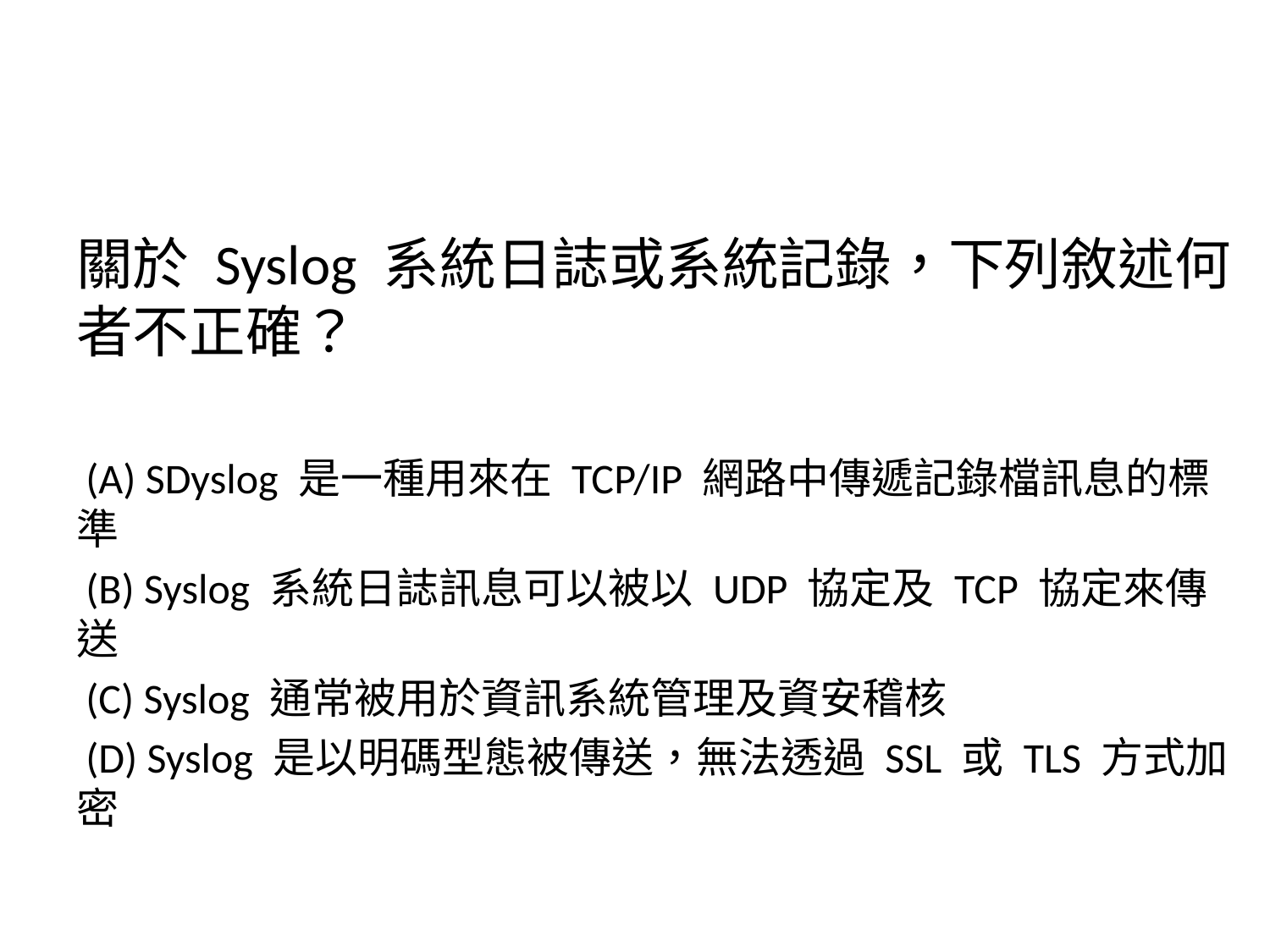

關於 Syslog 系統日誌或系統記錄，下列敘述何者不正確？

 (A) SDyslog 是一種用來在 TCP/IP 網路中傳遞記錄檔訊息的標準
 (B) Syslog 系統日誌訊息可以被以 UDP 協定及 TCP 協定來傳送
 (C) Syslog 通常被用於資訊系統管理及資安稽核
 (D) Syslog 是以明碼型態被傳送，無法透過 SSL 或 TLS 方式加密